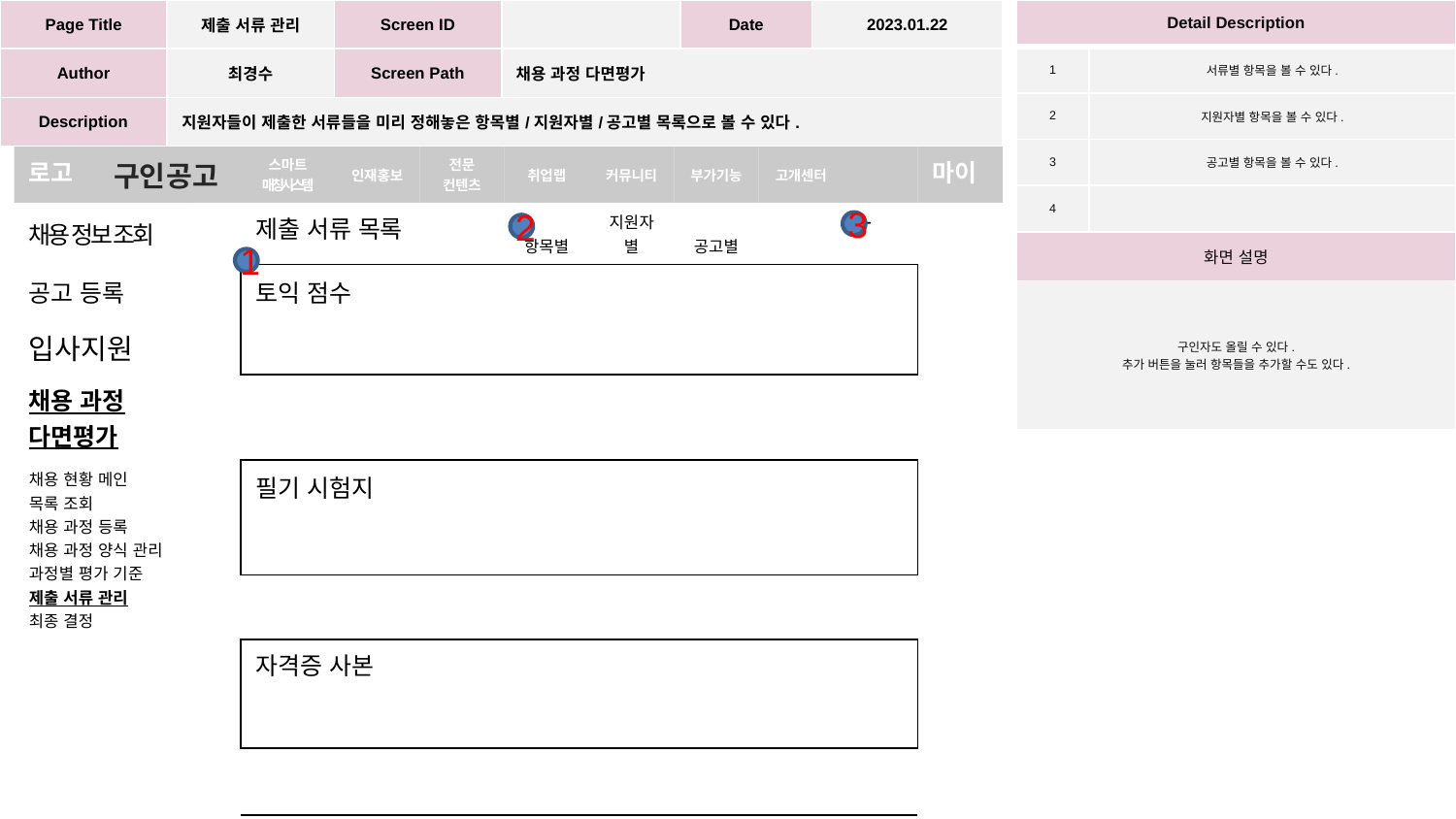

| Page Title | 제출 서류 관리 | Screen ID |  | Date | 2023.01.22 |
| --- | --- | --- | --- | --- | --- |
| Author | 최경수 | Screen Path | 채용 과정 다면평가 |  |  |
| Description | 지원자들이 제출한 서류들을 미리 정해놓은 항목별/지원자별/공고별 목록으로 볼 수 있다. |  |  |  |  |
| Detail Description |  |
| --- | --- |
| 1 | 서류별 항목을 볼 수 있다. |
| 2 | 지원자별 항목을 볼 수 있다. |
| 3 | 공고별 항목을 볼 수 있다. |
| 4 |  |
| 화면 설명 |  |
| 구인자도 올릴 수 있다. 추가 버튼을 눌러 항목들을 추가할 수도 있다. |  |
| 로고 | 구인공고 | 구인공고 | 스마트 매칭시스템 | 인재홍보 | 전문 컨텐츠 | 취업랩 | 커뮤니티 | 부가기능 | 고개센터 |  | 마이 |
| --- | --- | --- | --- | --- | --- | --- | --- | --- | --- | --- | --- |
| 채용 정보 조회 |  |  | 제출 서류 목록 |  |  | 항목별 | 지원자별 | 공고별 |  | + |  |
| 공고 등록 |  |  | 토익 점수 |  |  |  |  |  |  |  |  |
| 입사지원 |  |  |  |  |  |  |  |  |  |  |  |
| 채용 과정 다면평가 |  |  |  |  |  |  |  |  |  |  |  |
| 채용 현황 메인 목록 조회 채용 과정 등록 채용 과정 양식 관리 과정별 평가 기준 제출 서류 관리 최종 결정 |  |  | 필기 시험지 |  |  |  |  |  |  |  |  |
|  |  |  |  |  |  |  |  |  |  |  |  |
|  |  |  |  |  |  |  |  |  |  |  |  |
|  |  |  | 자격증 사본 |  |  |  |  |  |  |  |  |
|  |  |  |  |  |  |  |  |  |  |  |  |
|  |  |  |  |  |  |  |  |  |  |  |  |
3
2
1